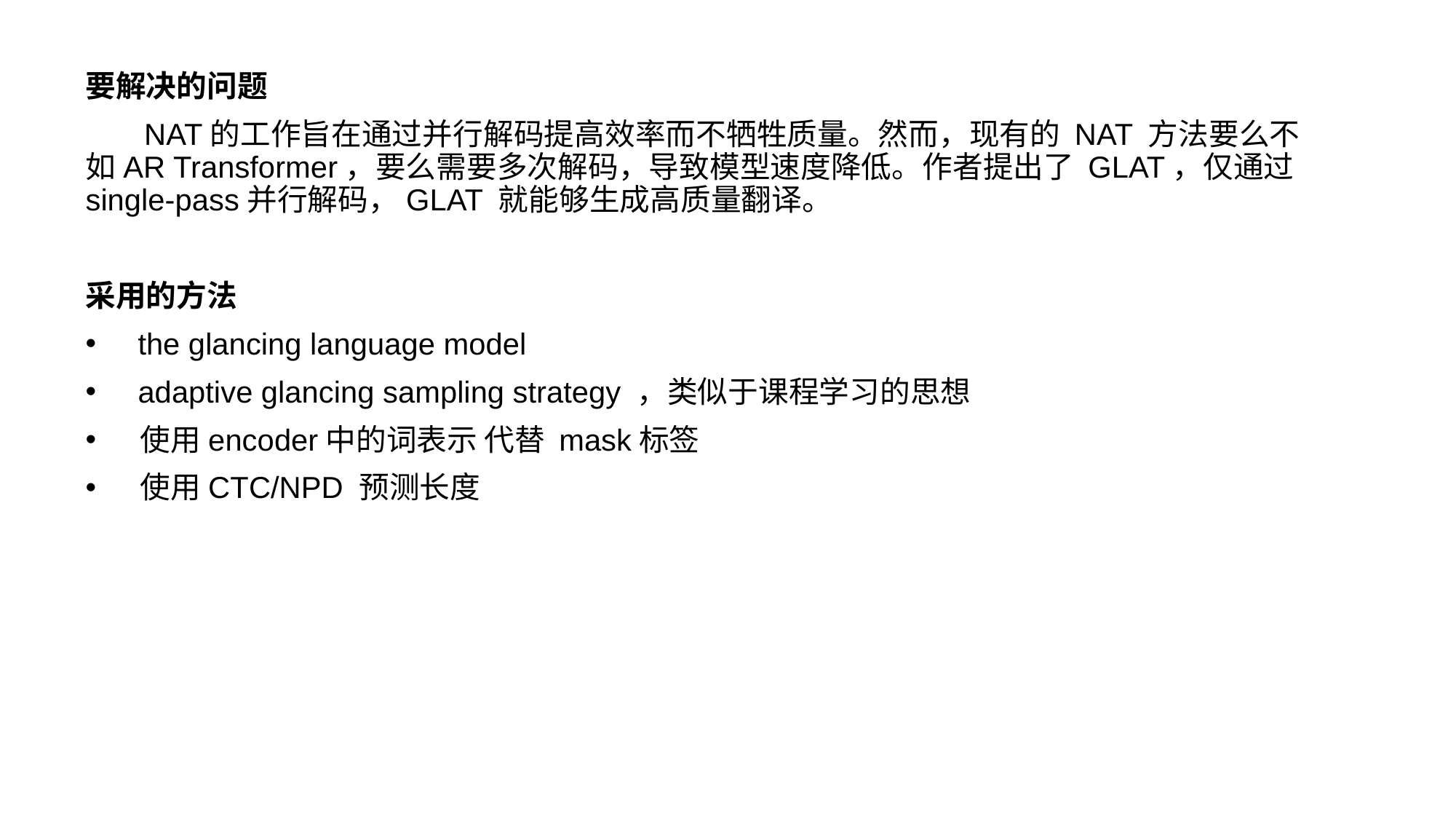

要解决的问题
       NAT的工作旨在通过并行解码提高效率而不牺牲质量。然而，现有的 NAT 方法要么不如AR Transformer，要么需要多次解码，导致模型速度降低。作者提出了 GLAT，仅通过single-pass并行解码，GLAT 就能够生成高质量翻译。

采用的方法
   the glancing language model
   adaptive glancing sampling strategy ，类似于课程学习的思想
   使用encoder中的词表示 代替 mask标签
   使用CTC/NPD 预测长度